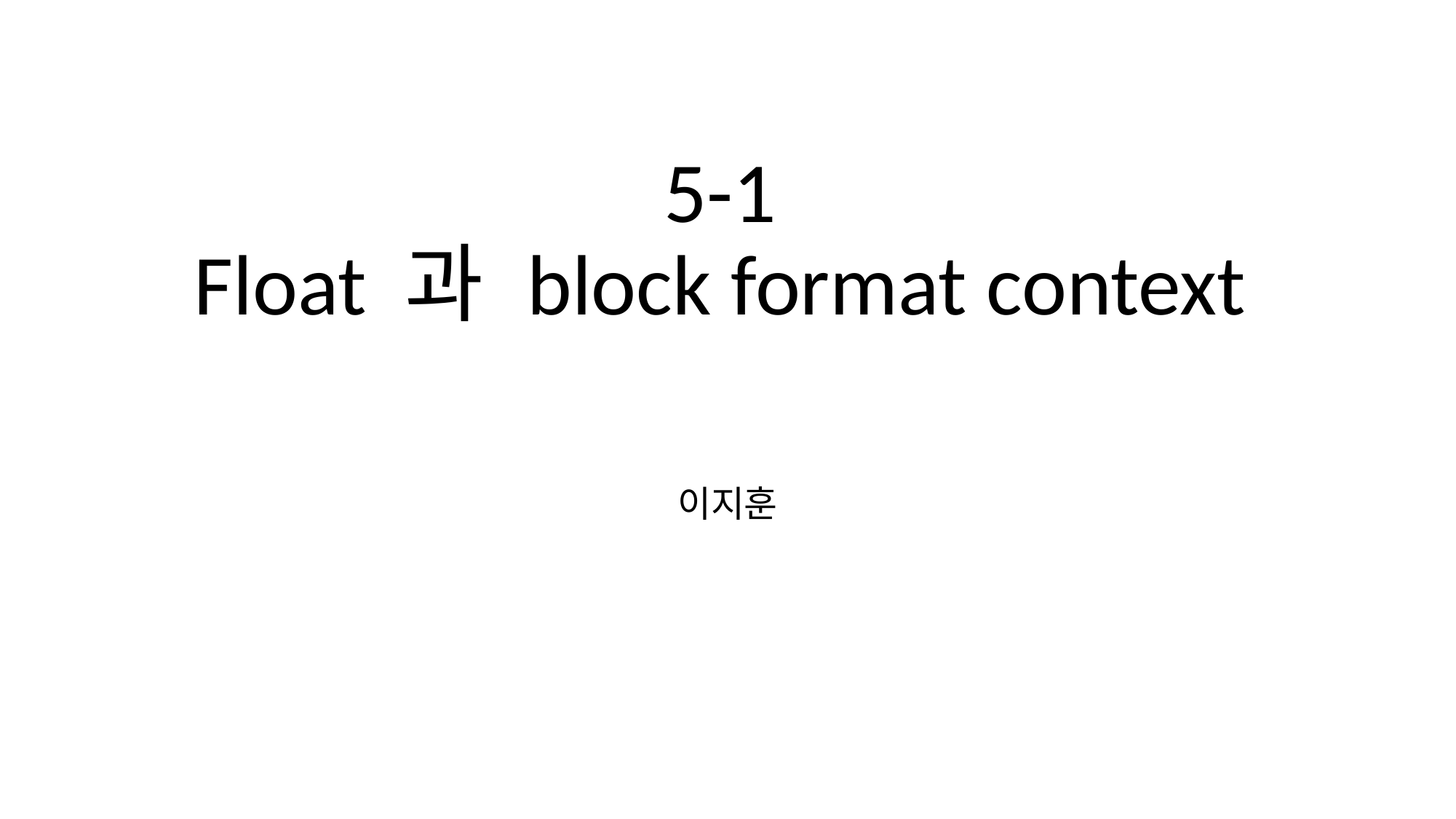

# 5-1 Float 과 block format context
이지훈